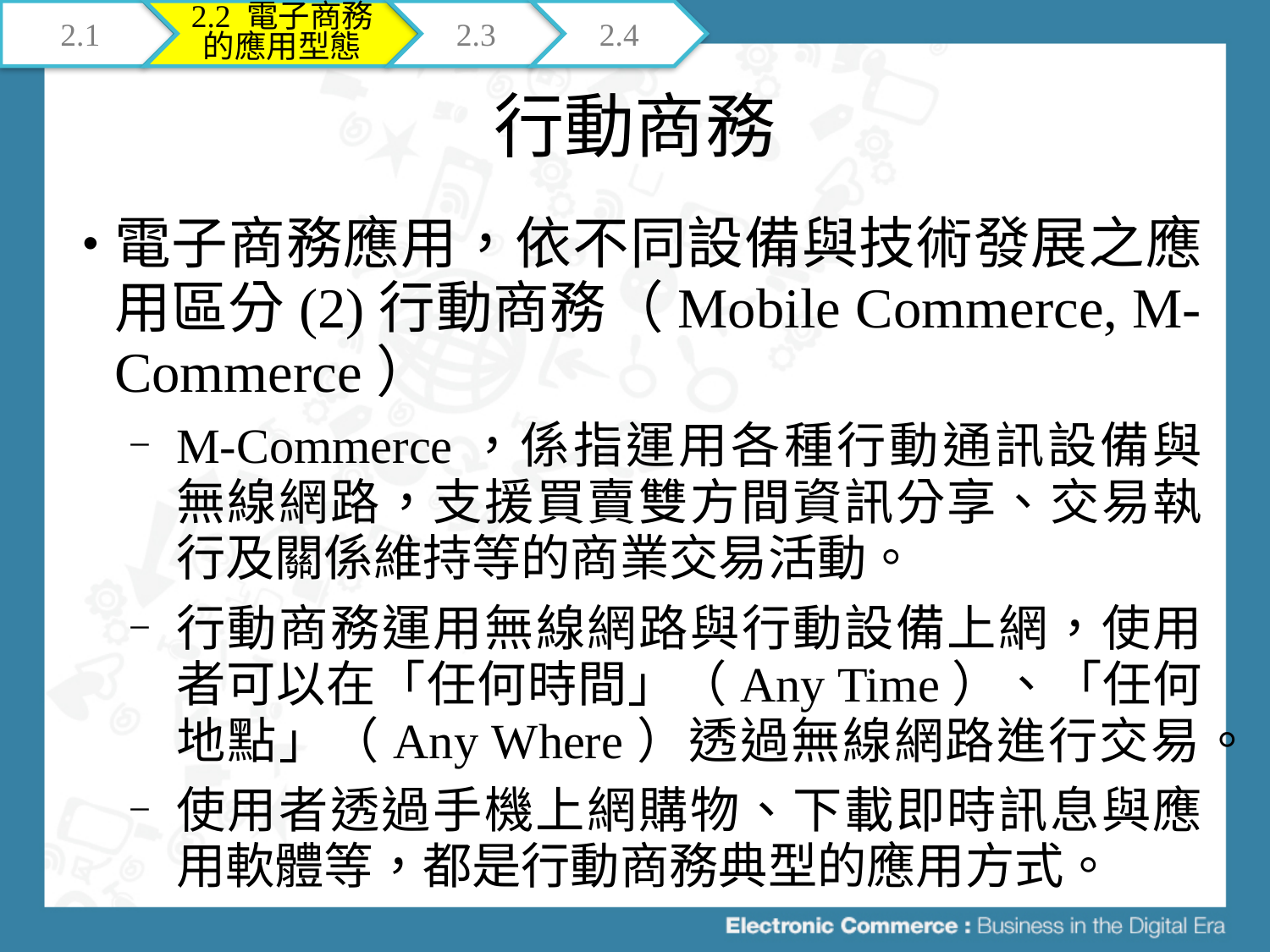

2.1
2.2 電子商務的應用型態
2.3
2.4
# 行動商務
電子商務應用，依不同設備與技術發展之應用區分(2)行動商務（Mobile Commerce, M-Commerce）
M-Commerce，係指運用各種行動通訊設備與無線網路，支援買賣雙方間資訊分享、交易執行及關係維持等的商業交易活動。
行動商務運用無線網路與行動設備上網，使用者可以在「任何時間」（Any Time）、「任何地點」（Any Where）透過無線網路進行交易。
使用者透過手機上網購物、下載即時訊息與應用軟體等，都是行動商務典型的應用方式。